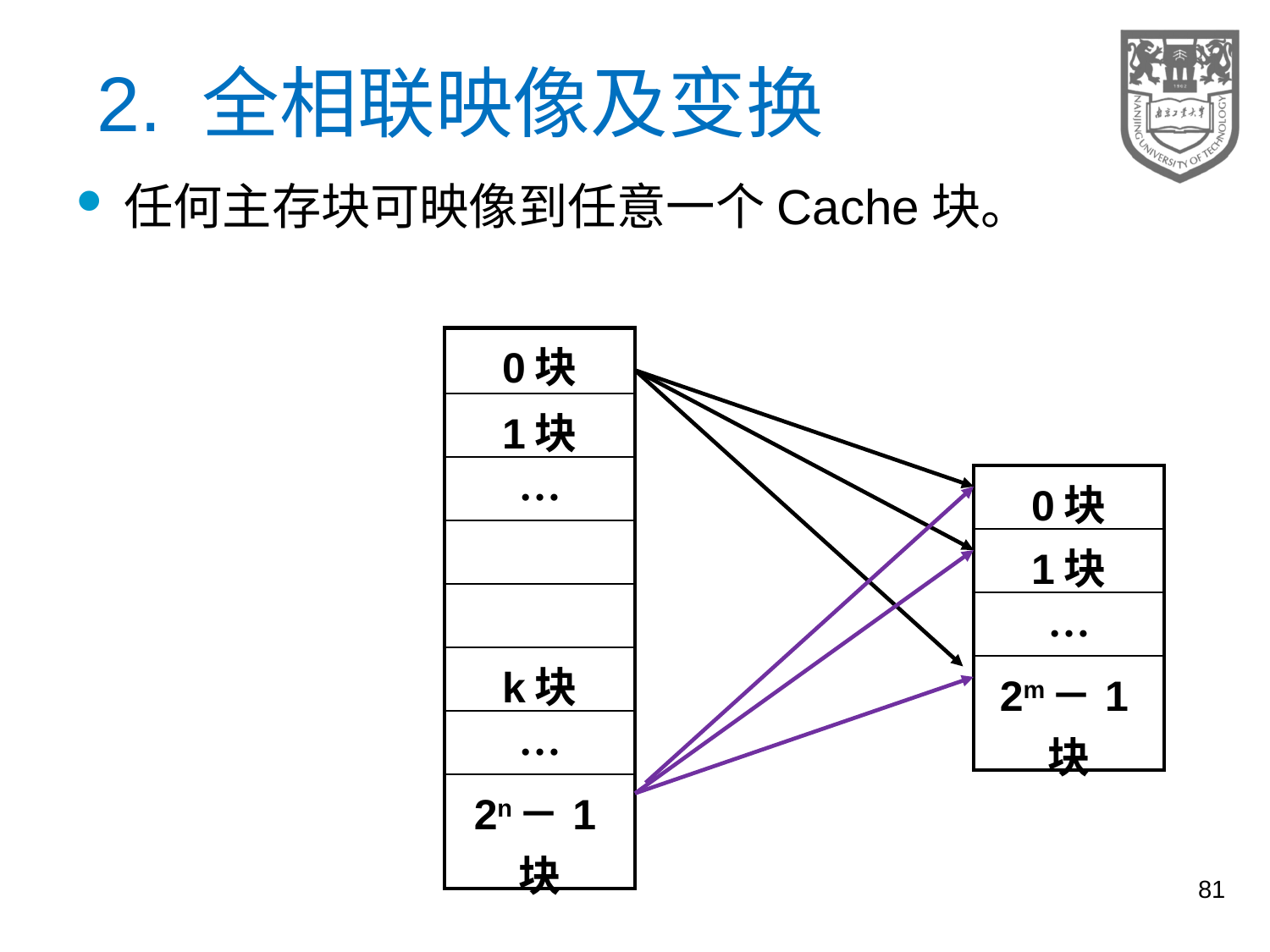

# 2. 全相联映像及变换
任何主存块可映像到任意一个Cache块。
主存
设主存有2n块

Cache有2m块
| 0块 |
| --- |
| 1块 |
| … |
|  |
|  |
| k块 |
| … |
| 2n－1块 |

Cache
| 0块 |
| --- |
| 1块 |
| … |
| 2m－1块 |

81